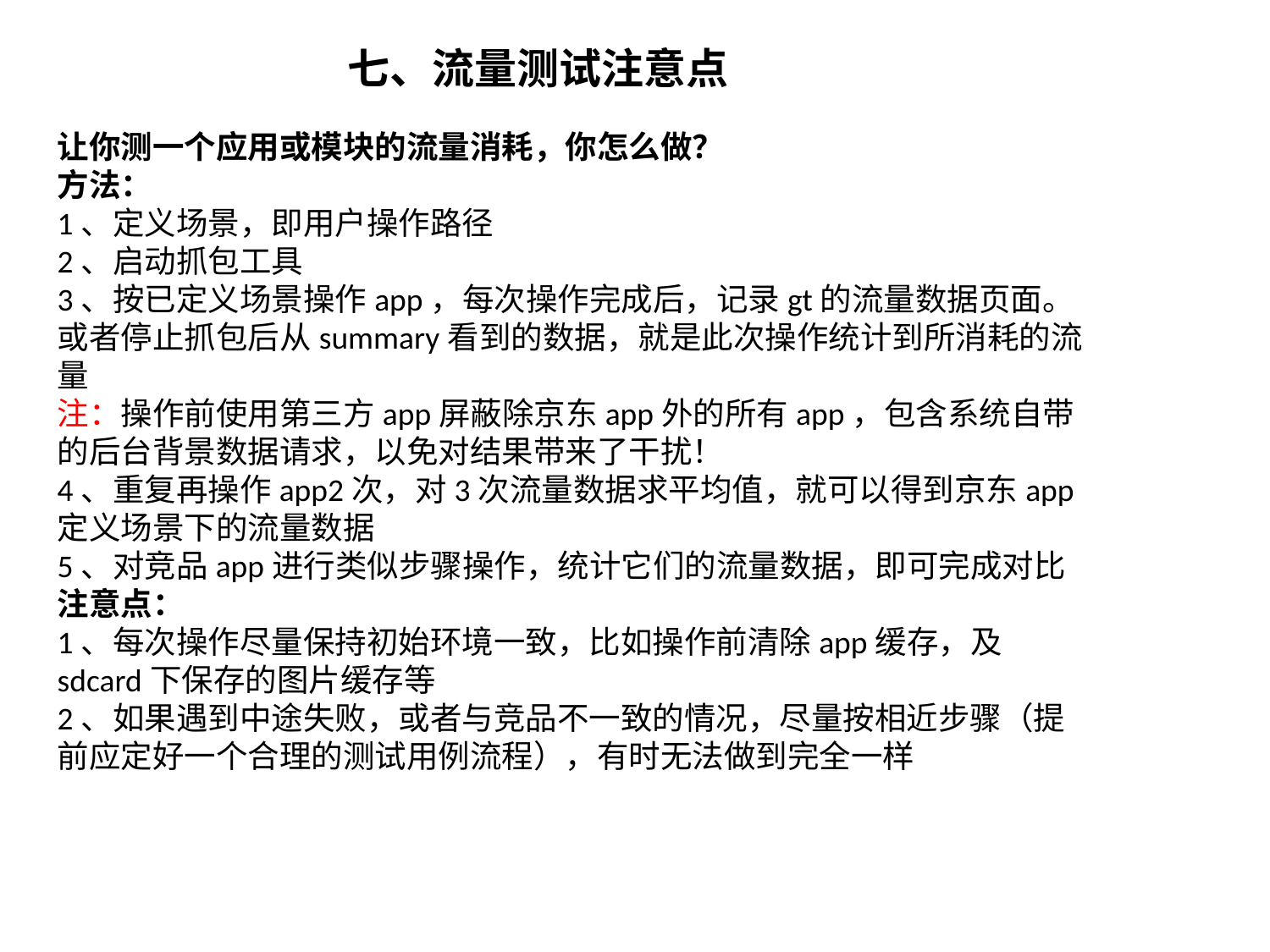

七、流量测试注意点
让你测一个应用或模块的流量消耗，你怎么做？
方法：
1、定义场景，即用户操作路径
2、启动抓包工具
3、按已定义场景操作app，每次操作完成后，记录gt的流量数据页面。或者停止抓包后从summary看到的数据，就是此次操作统计到所消耗的流量
注：操作前使用第三方app屏蔽除京东app外的所有app，包含系统自带的后台背景数据请求，以免对结果带来了干扰！
4、重复再操作app2次，对3次流量数据求平均值，就可以得到京东app定义场景下的流量数据
5、对竞品app进行类似步骤操作，统计它们的流量数据，即可完成对比
注意点：
1、每次操作尽量保持初始环境一致，比如操作前清除app缓存，及sdcard下保存的图片缓存等
2、如果遇到中途失败，或者与竞品不一致的情况，尽量按相近步骤（提前应定好一个合理的测试用例流程），有时无法做到完全一样